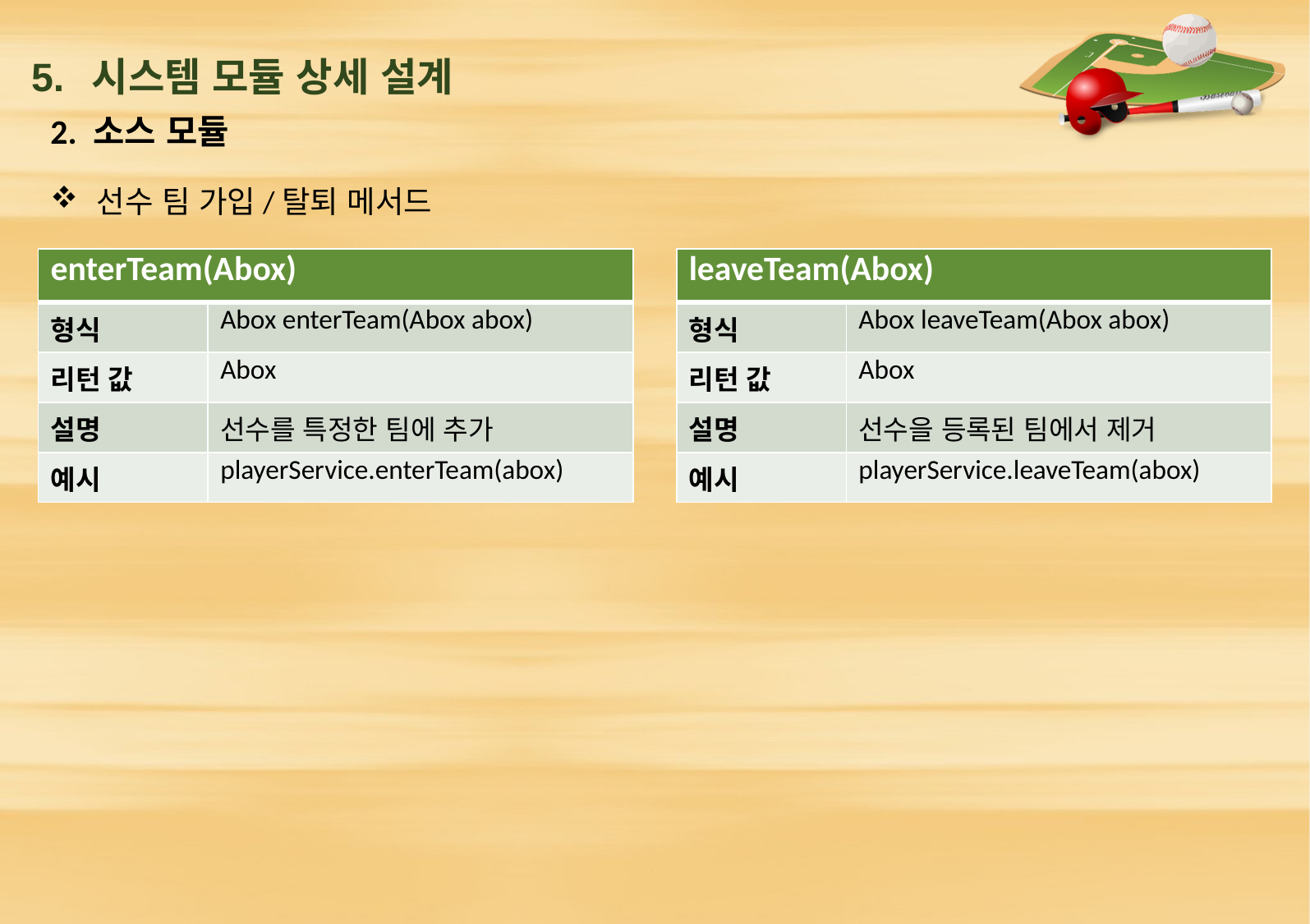

5. 시스템 모듈 상세 설계
2. 소스 모듈
선수 팀 가입/탈퇴 메서드
| enterTeam(Abox) |  |
| --- | --- |
| 형식 | Abox enterTeam(Abox abox) |
| 리턴 값 | Abox |
| 설명 | 선수를 특정한 팀에 추가 |
| 예시 | playerService.enterTeam(abox) |
| leaveTeam(Abox) |  |
| --- | --- |
| 형식 | Abox leaveTeam(Abox abox) |
| 리턴 값 | Abox |
| 설명 | 선수을 등록된 팀에서 제거 |
| 예시 | playerService.leaveTeam(abox) |